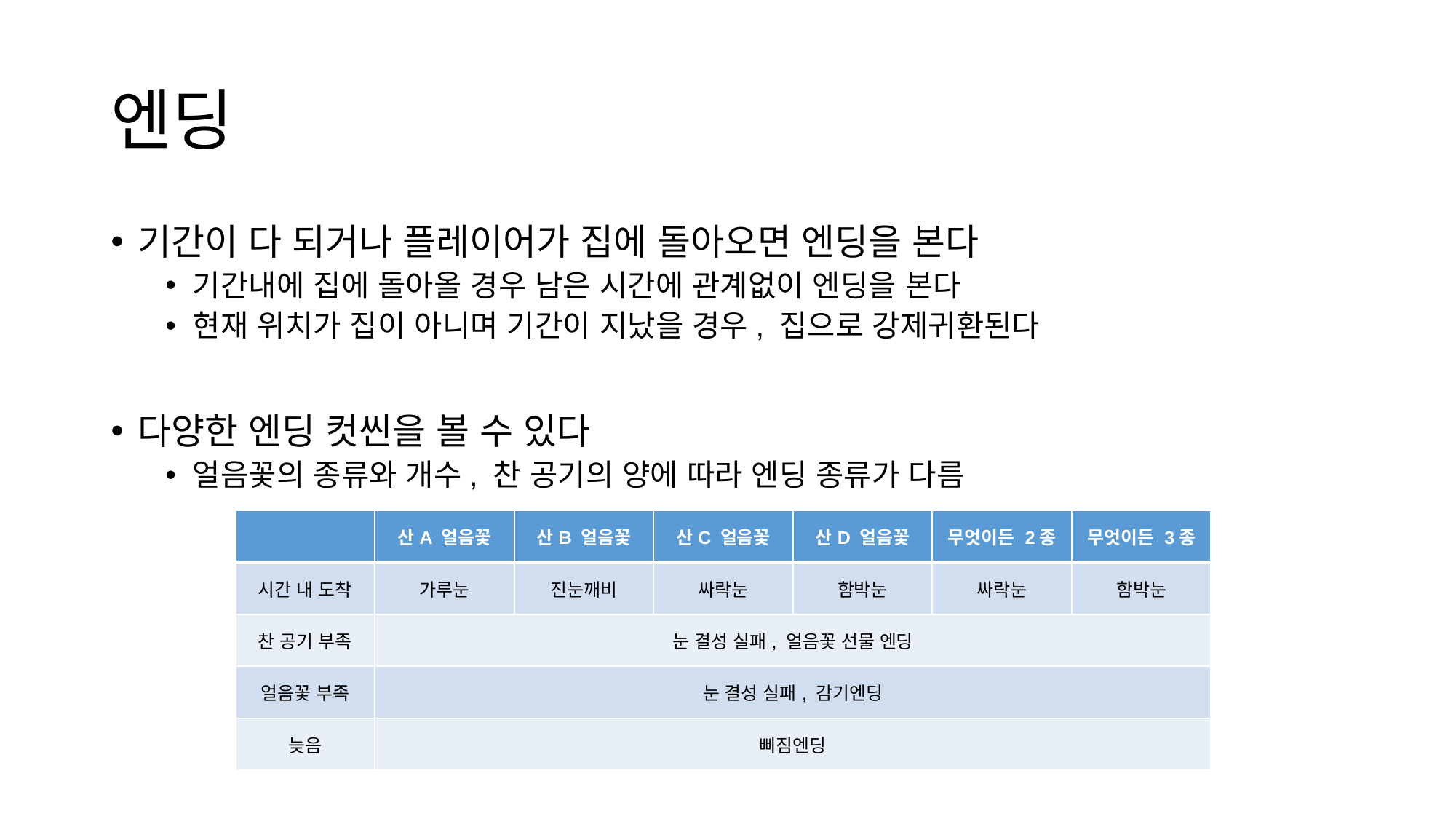

# 엔딩
기간이 다 되거나 플레이어가 집에 돌아오면 엔딩을 본다
기간내에 집에 돌아올 경우 남은 시간에 관계없이 엔딩을 본다
현재 위치가 집이 아니며 기간이 지났을 경우, 집으로 강제귀환된다

다양한 엔딩 컷씬을 볼 수 있다
얼음꽃의 종류와 개수, 찬 공기의 양에 따라 엔딩 종류가 다름
|  | 산A 얼음꽃 | 산B 얼음꽃 | 산C 얼음꽃 | 산D 얼음꽃 | 무엇이든 2종 | 무엇이든 3종 |
| --- | --- | --- | --- | --- | --- | --- |
| 시간 내 도착 | 가루눈 | 진눈깨비 | 싸락눈 | 함박눈 | 싸락눈 | 함박눈 |
| 찬 공기 부족 | 눈 결성 실패, 얼음꽃 선물 엔딩 |  |  |  |  |  |
| 얼음꽃 부족 | 눈 결성 실패, 감기엔딩 |  |  |  |  |  |
| 늦음 | 삐짐엔딩 |  |  |  |  |  |